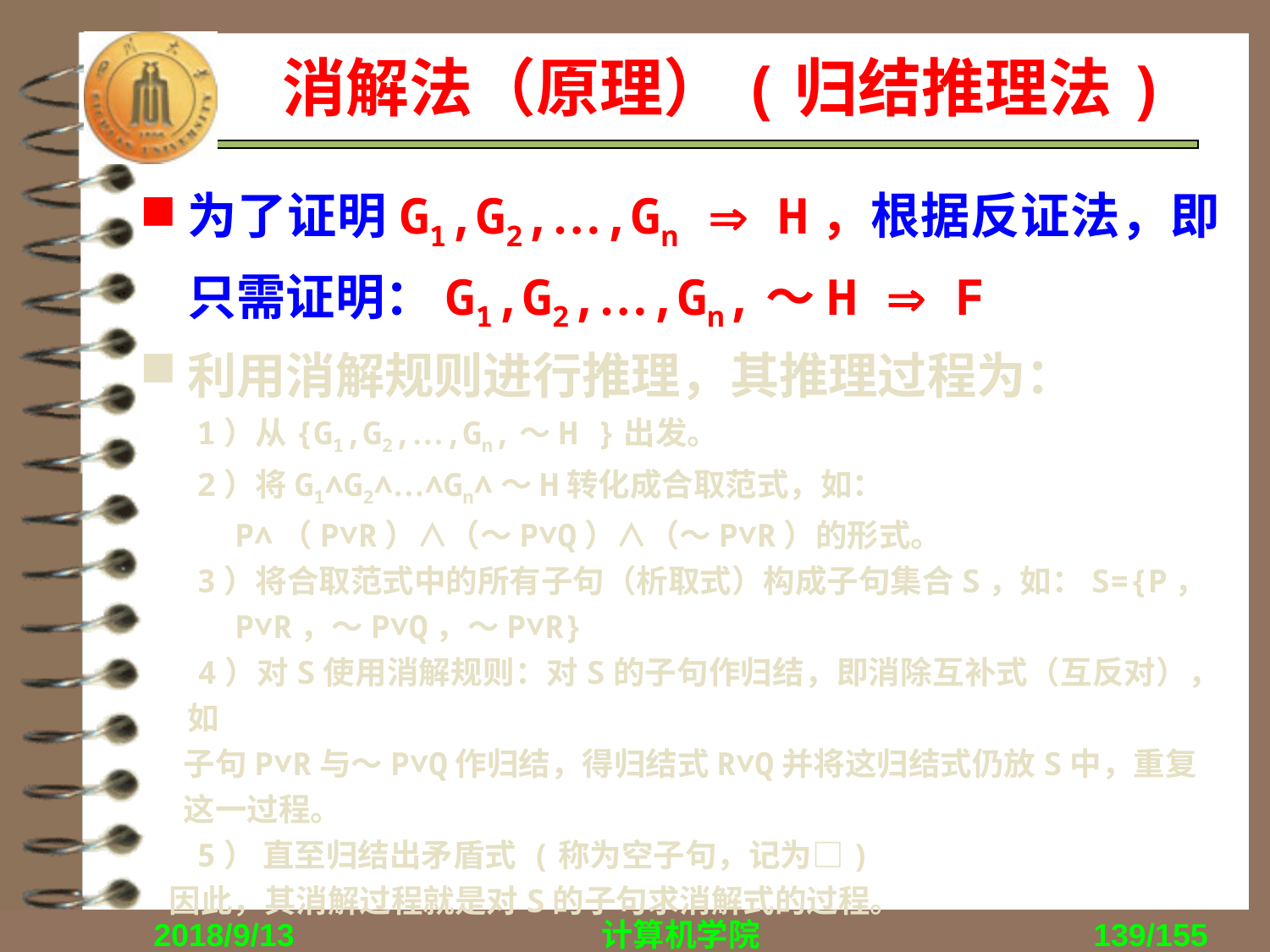

# 消解法（原理）(归结推理法)
为了证明G1,G2,…,Gn ⇒ H，根据反证法，即只需证明：G1,G2,…,Gn,～H ⇒ F
利用消解规则进行推理，其推理过程为：
   1）从{G1,G2,…,Gn,～H }出发。
   2）将G1∧G2∧…∧Gn∧～H转化成合取范式，如：
     P∧（P∨R）∧（～P∨Q）∧（～P∨R）的形式。
   3）将合取范式中的所有子句（析取式）构成子句集合S，如：S={P，
     P∨R，～P∨Q，～P∨R}
   4）对S使用消解规则：对S的子句作归结，即消除互补式（互反对），如
     子句P∨R与～P∨Q作归结，得归结式R∨Q并将这归结式仍放S中，重复
     这一过程。
   5） 直至归结出矛盾式 (称为空子句，记为□)
   因此，其消解过程就是对S的子句求消解式的过程。
2018/9/13
计算机学院
139/155